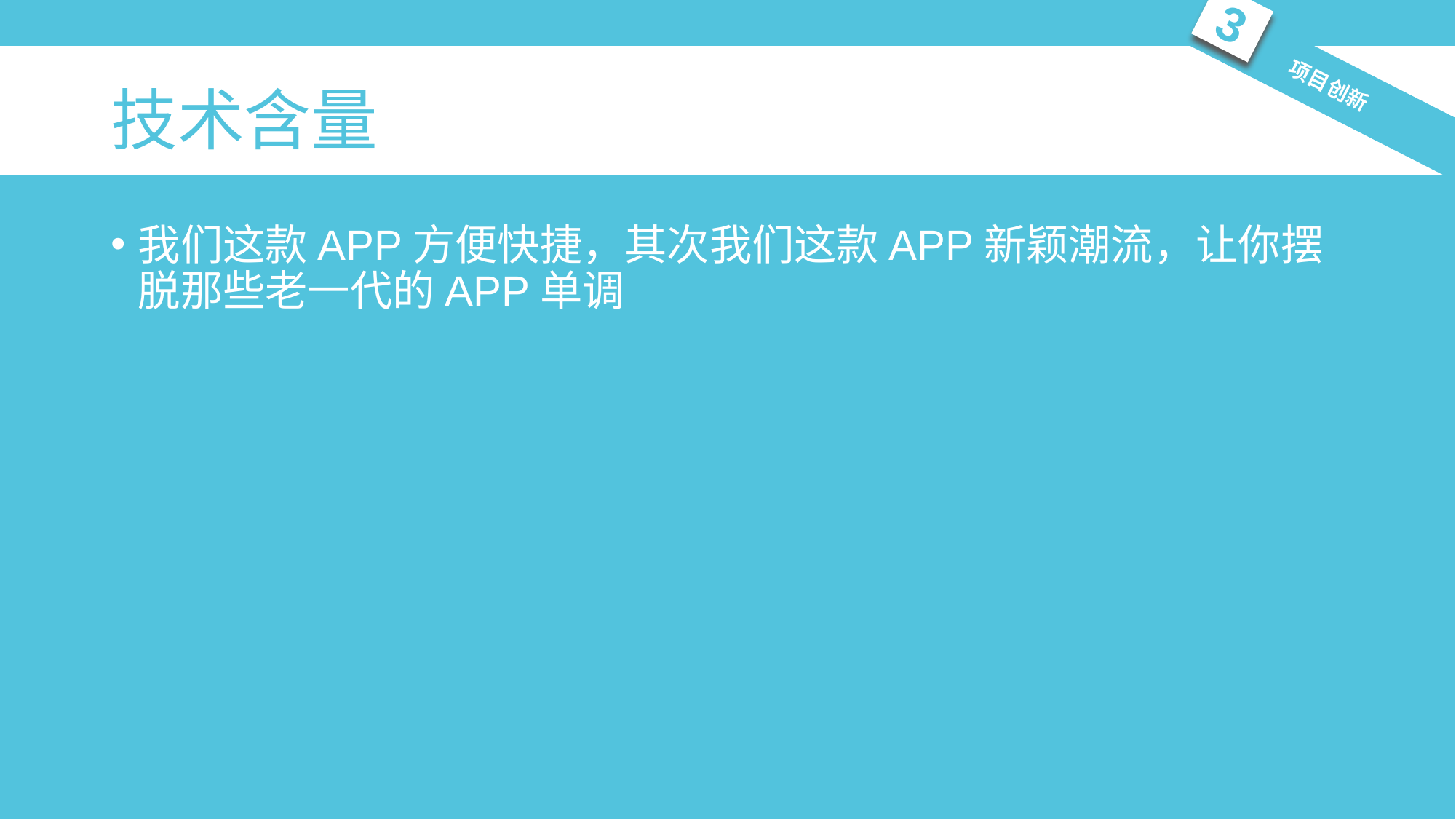

3
# 技术含量

项目创新
我们这款APP方便快捷，其次我们这款APP新颖潮流，让你摆脱那些老一代的APP单调